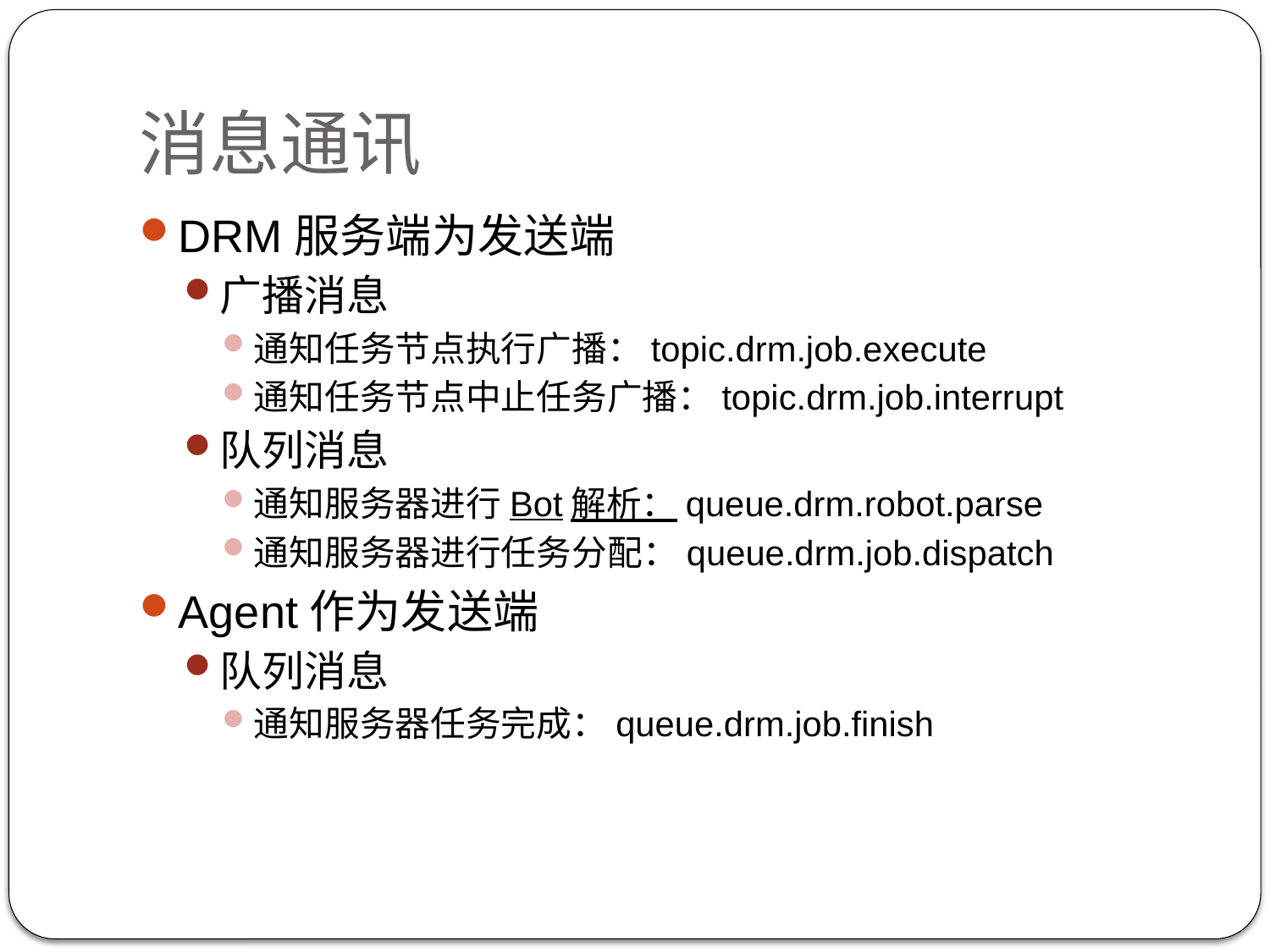

# 消息通讯
DRM服务端为发送端
广播消息
通知任务节点执行广播：topic.drm.job.execute
通知任务节点中止任务广播：topic.drm.job.interrupt
队列消息
通知服务器进行Bot解析：queue.drm.robot.parse
通知服务器进行任务分配：queue.drm.job.dispatch
Agent作为发送端
队列消息
通知服务器任务完成：queue.drm.job.finish